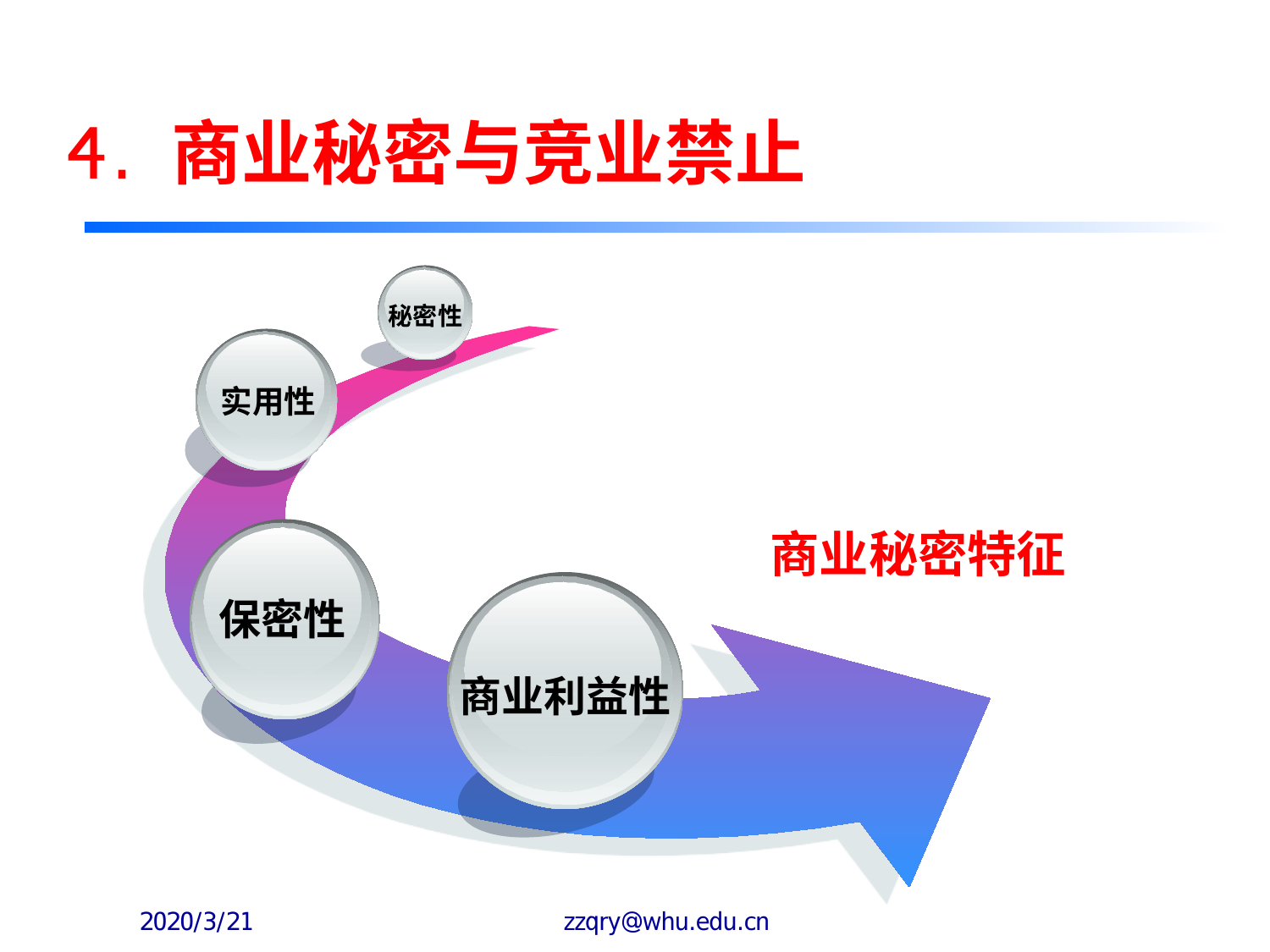

# 4. 商业秘密与竞业禁止

秘密性

实用性

商业秘密特征

保密性

商业利益性

2020/3/21
zzqry@whu.edu.cn